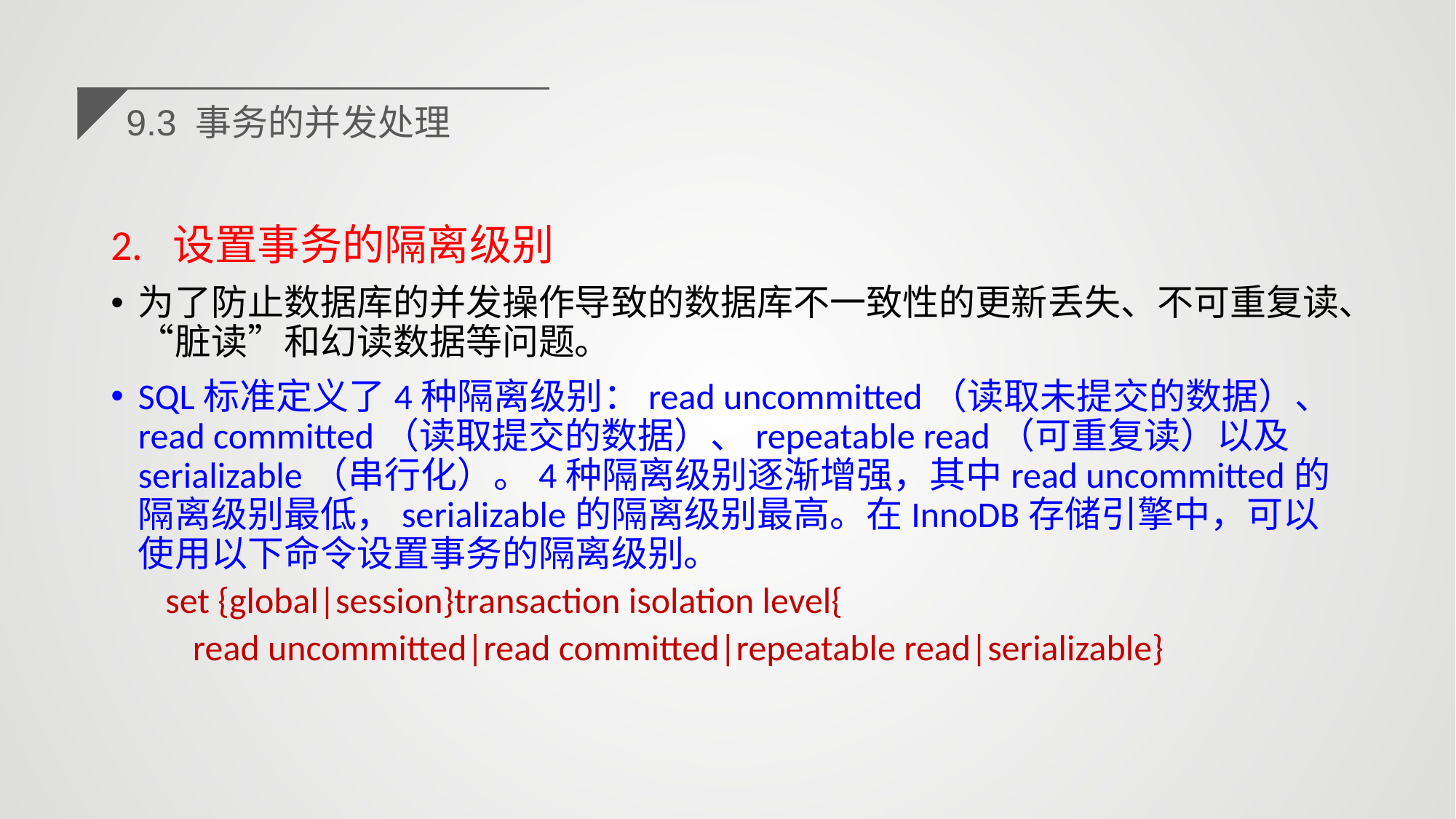

9.3 事务的并发处理

2.  设置事务的隔离级别
为了防止数据库的并发操作导致的数据库不一致性的更新丢失、不可重复读、“脏读”和幻读数据等问题。
SQL标准定义了4种隔离级别：read uncommitted（读取未提交的数据）、read committed（读取提交的数据）、repeatable read（可重复读）以及serializable（串行化）。4种隔离级别逐渐增强，其中read uncommitted的隔离级别最低，serializable的隔离级别最高。在InnoDB存储引擎中，可以使用以下命令设置事务的隔离级别。
set {global|session}transaction isolation level{
	read uncommitted|read committed|repeatable read|serializable}